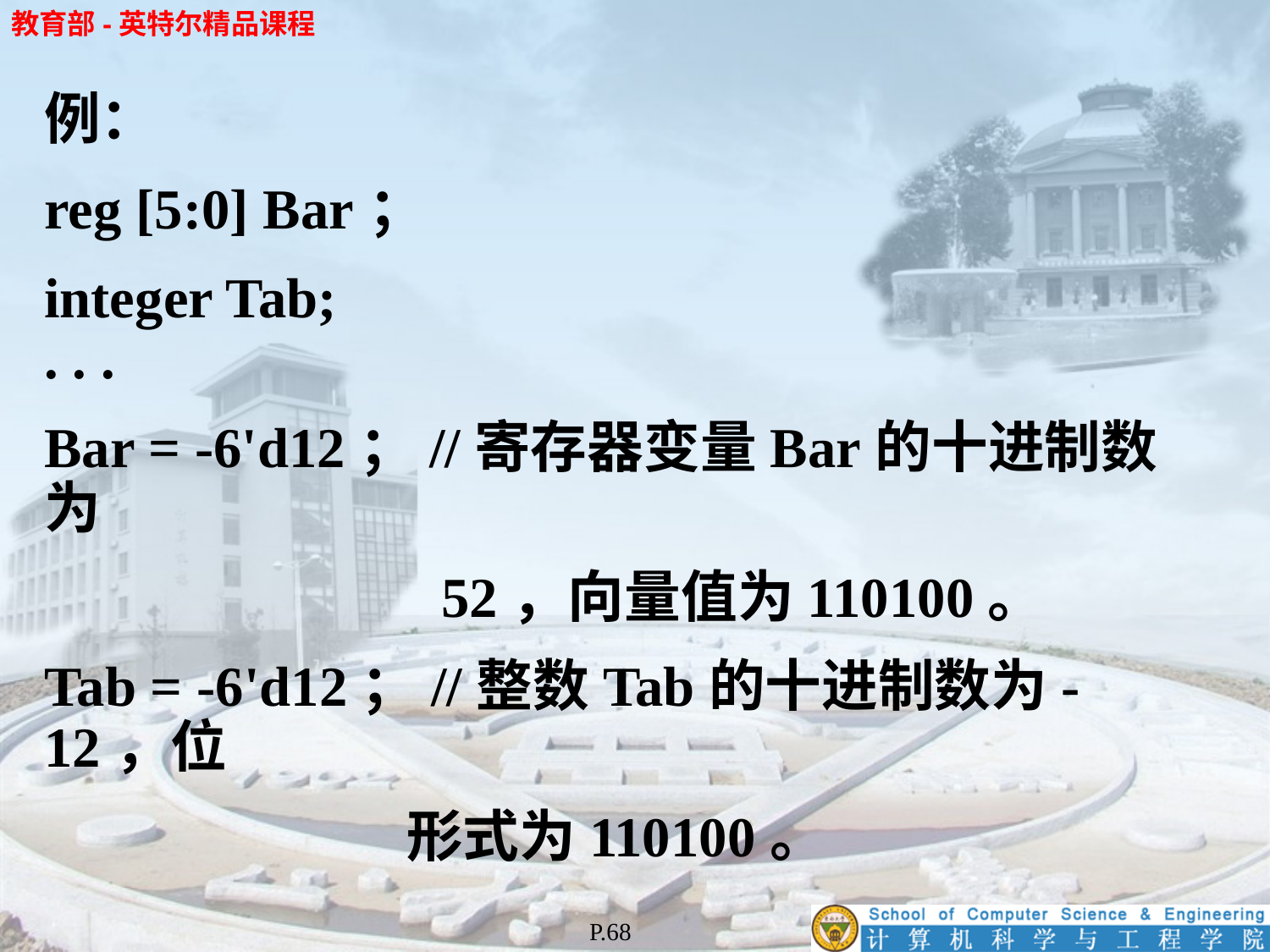

例：
reg [5:0] Bar；
integer Tab;
. . .
Bar = -6'd12；//寄存器变量Bar的十进制数为
                            52，向量值为110100。
Tab = -6'd12；//整数Tab的十进制数为-12，位
                           形式为110100。
P.68